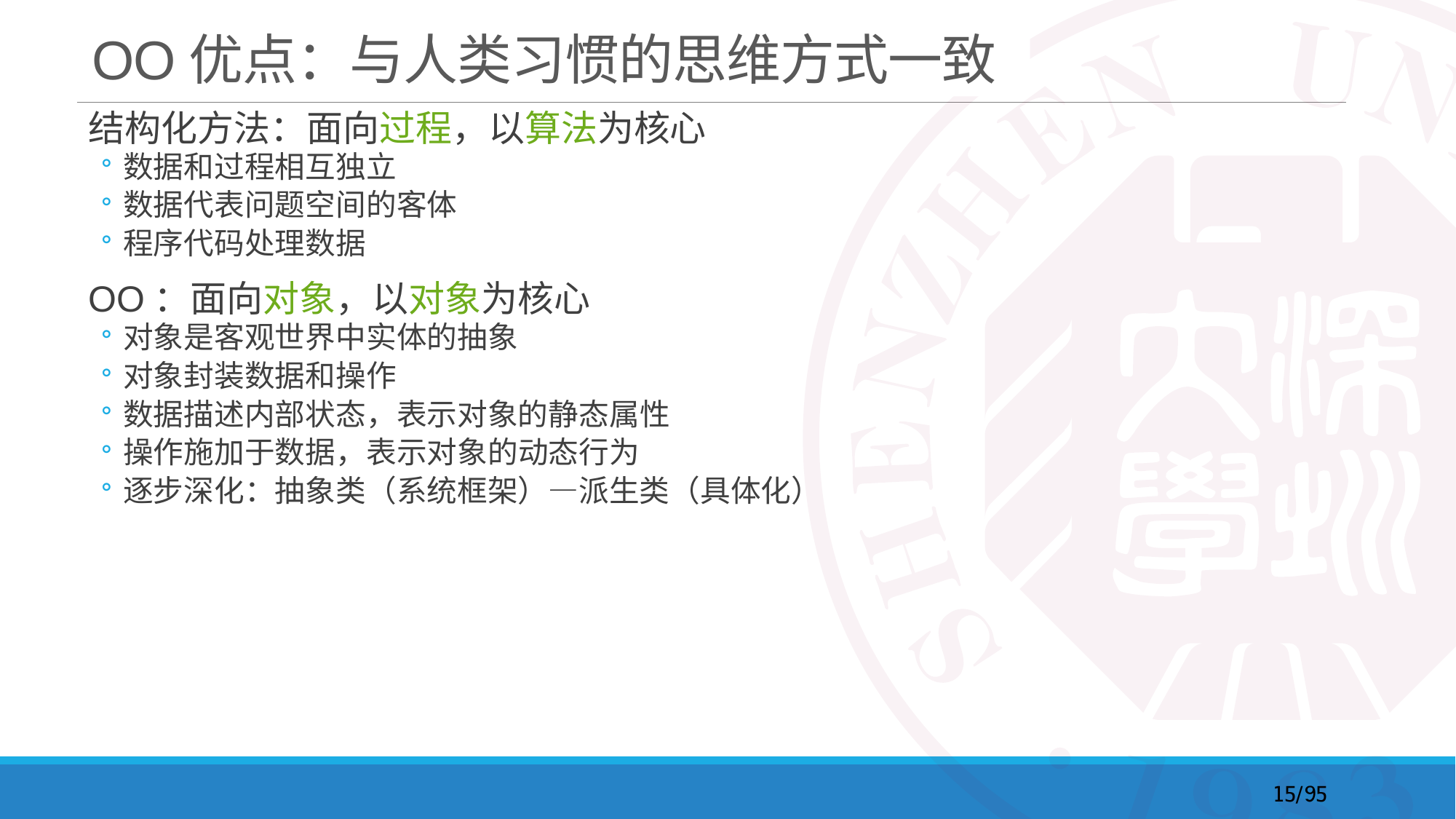

# OO优点：与人类习惯的思维方式一致
结构化方法：面向过程，以算法为核心
数据和过程相互独立
数据代表问题空间的客体
程序代码处理数据
OO：面向对象，以对象为核心
对象是客观世界中实体的抽象
对象封装数据和操作
数据描述内部状态，表示对象的静态属性
操作施加于数据，表示对象的动态行为
逐步深化：抽象类（系统框架）—派生类（具体化）
15/95